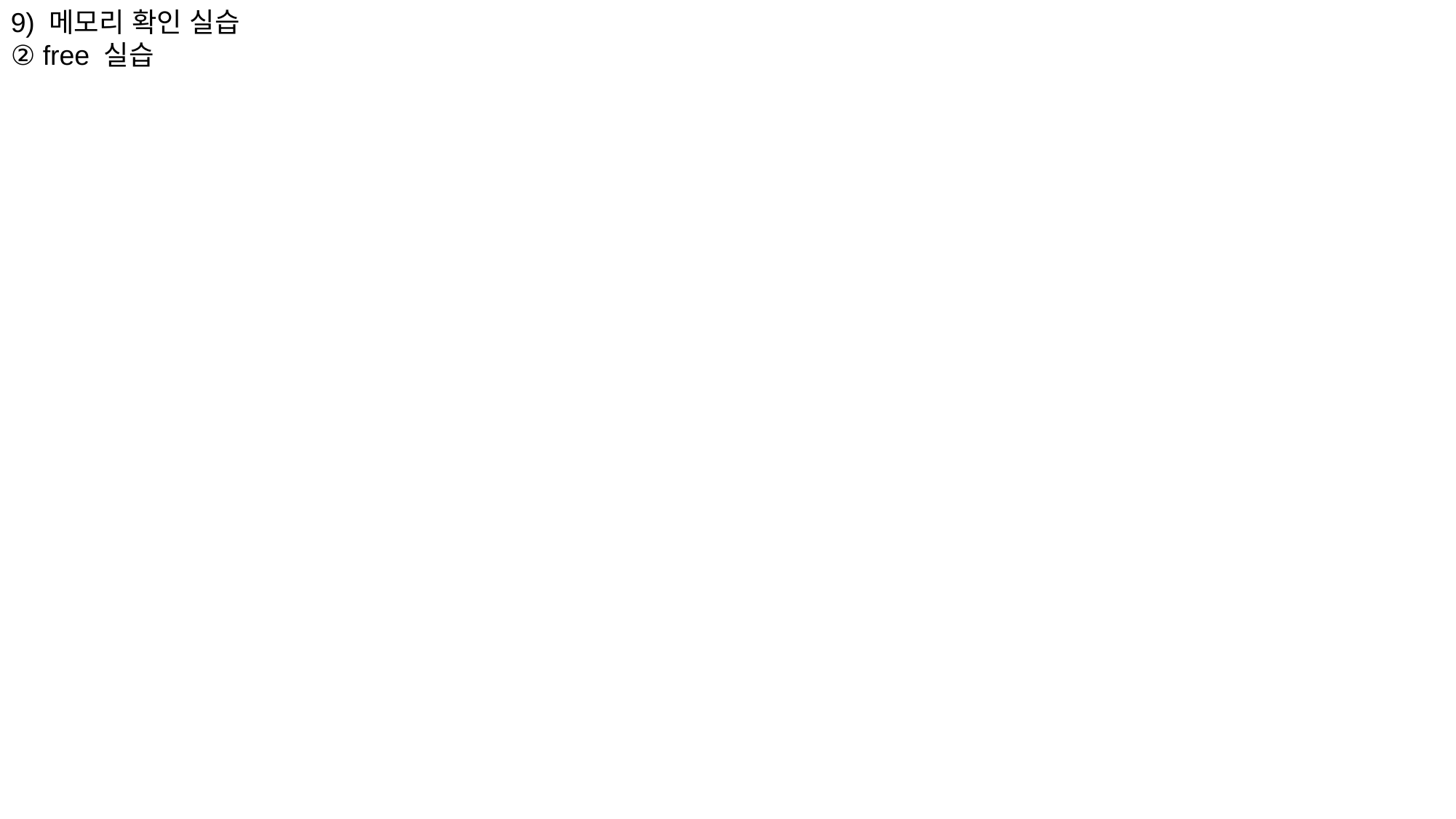

9) 메모리 확인 실습
② free 실습